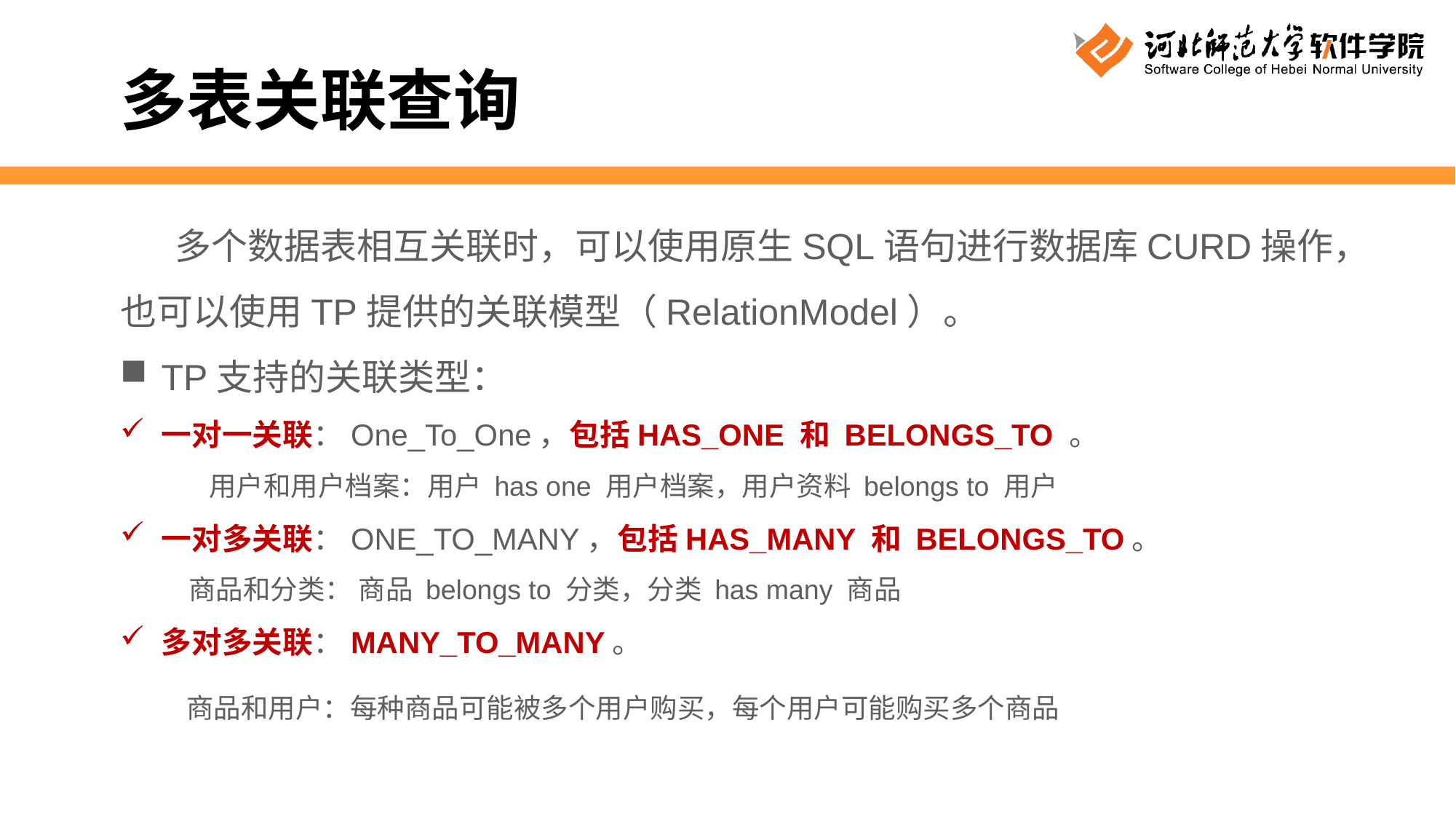

多表关联查询
多个数据表相互关联时，可以使用原生SQL语句进行数据库CURD操作，也可以使用TP提供的关联模型（RelationModel）。
TP支持的关联类型：
一对一关联：One_To_One，包括HAS_ONE 和 BELONGS_TO 。
用户和用户档案：用户 has one 用户档案，用户资料 belongs to 用户
一对多关联：ONE_TO_MANY，包括HAS_MANY 和 BELONGS_TO。
          商品和分类： 商品 belongs to 分类，分类 has many 商品
多对多关联：MANY_TO_MANY。
       商品和用户：每种商品可能被多个用户购买，每个用户可能购买多个商品